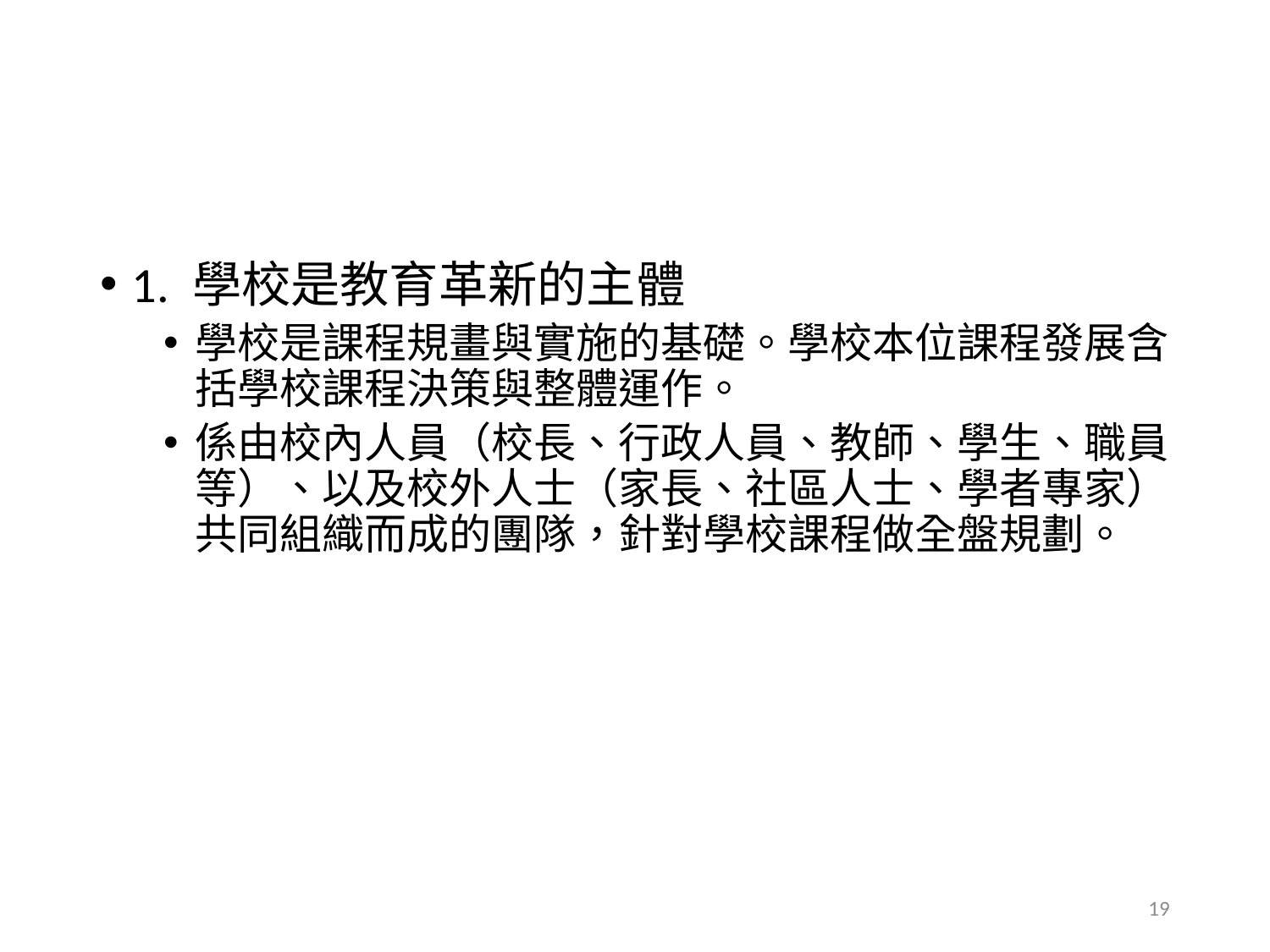

#
1. 學校是教育革新的主體
學校是課程規畫與實施的基礎。學校本位課程發展含括學校課程決策與整體運作。
係由校內人員（校長、行政人員、教師、學生、職員等）、以及校外人士（家長、社區人士、學者專家）共同組織而成的團隊，針對學校課程做全盤規劃。

19